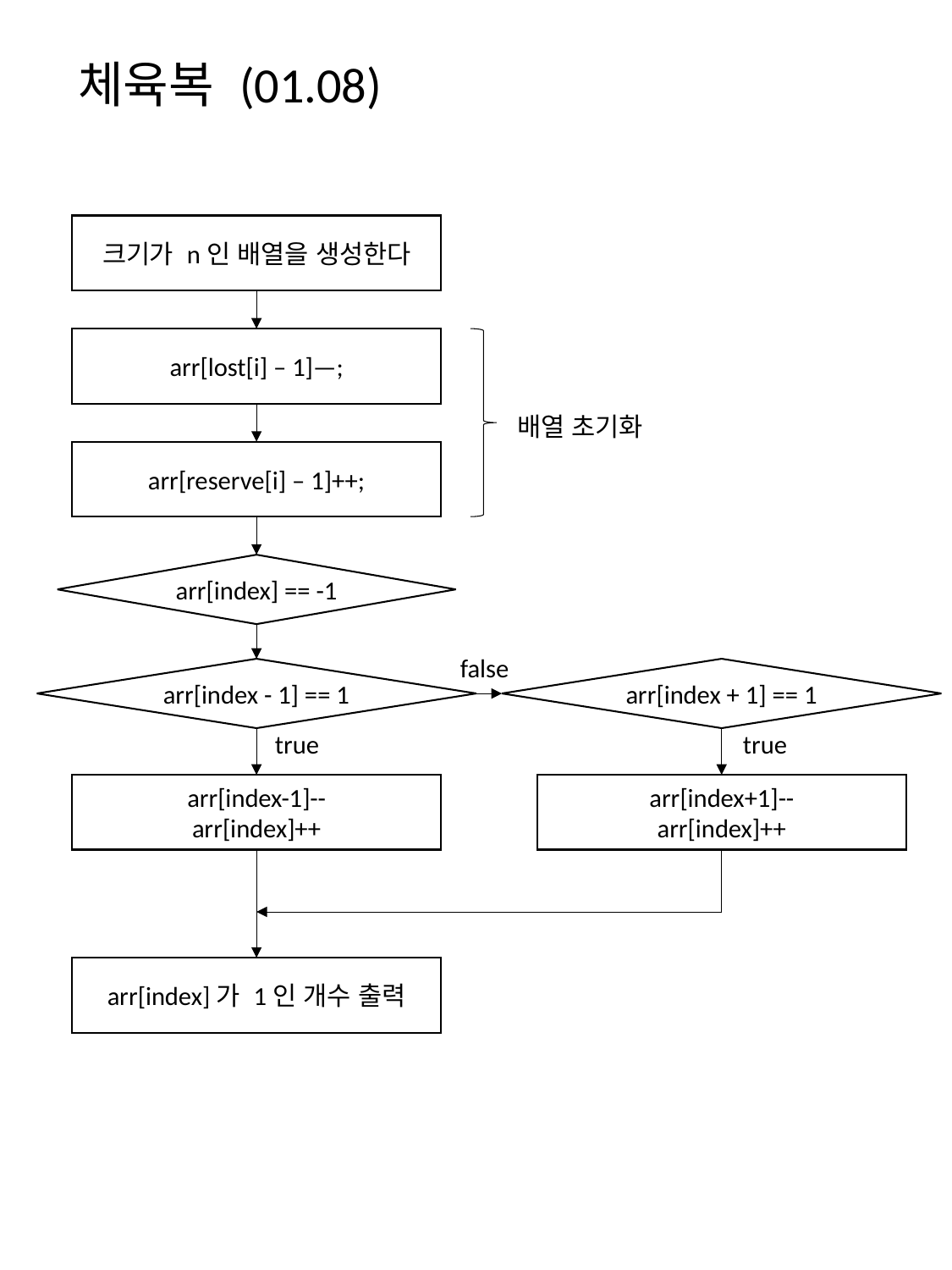

# 체육복 (01.08)
크기가 n인 배열을 생성한다
arr[lost[i] – 1]—;

배열 초기화
arr[reserve[i] – 1]++;
arr[index] == -1
false
arr[index - 1] == 1
arr[index + 1] == 1
true
true
arr[index-1]--
arr[index]++
arr[index+1]--
arr[index]++
arr[index]가 1인 개수 출력